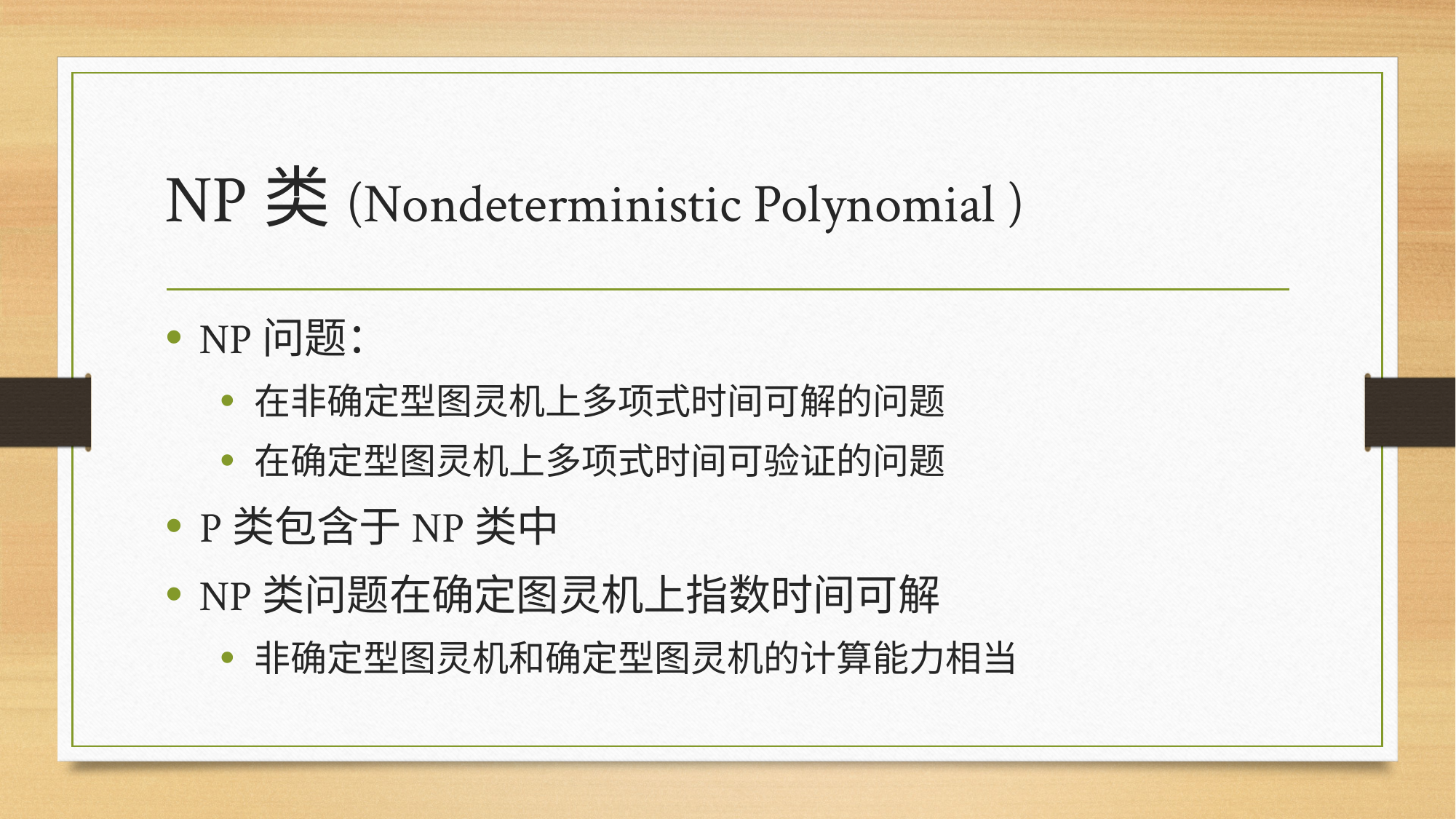

# NP类(Nondeterministic Polynomial )
NP问题：
在非确定型图灵机上多项式时间可解的问题
在确定型图灵机上多项式时间可验证的问题
P类包含于NP类中
NP类问题在确定图灵机上指数时间可解
非确定型图灵机和确定型图灵机的计算能力相当